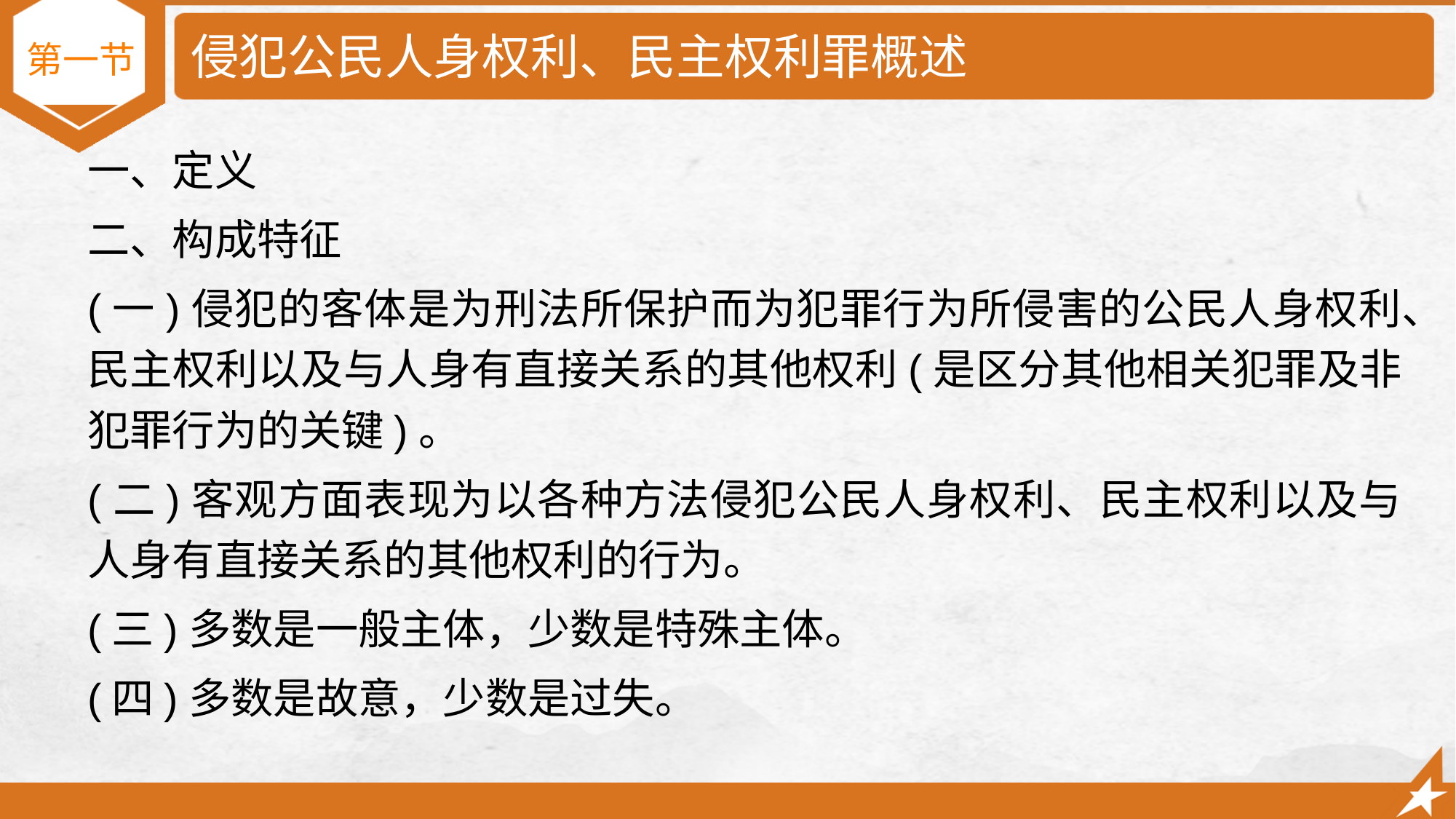

# 侵犯公民人身权利、民主权利罪概述
第一节
一、定义
二、构成特征
(一)侵犯的客体是为刑法所保护而为犯罪行为所侵害的公民人身权利、民主权利以及与人身有直接关系的其他权利(是区分其他相关犯罪及非犯罪行为的关键)。
(二)客观方面表现为以各种方法侵犯公民人身权利、民主权利以及与人身有直接关系的其他权利的行为。
(三)多数是一般主体，少数是特殊主体。
(四)多数是故意，少数是过失。